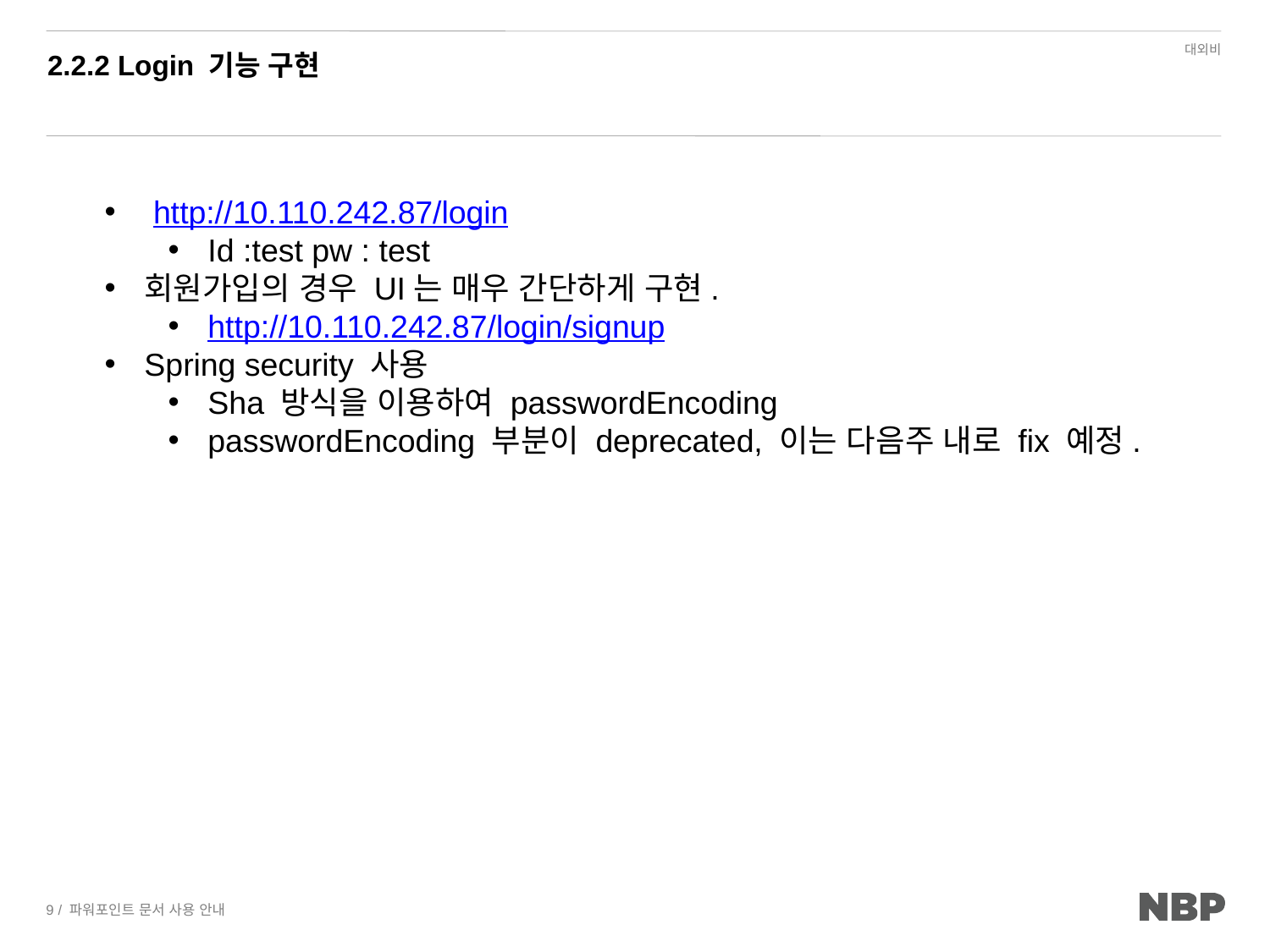

# 2.2.2 Login 기능 구현

 http://10.110.242.87/login
Id :test pw : test
회원가입의 경우 UI는 매우 간단하게 구현.
http://10.110.242.87/login/signup
Spring security 사용
Sha 방식을 이용하여 passwordEncoding
passwordEncoding 부분이 deprecated, 이는 다음주 내로 fix 예정.